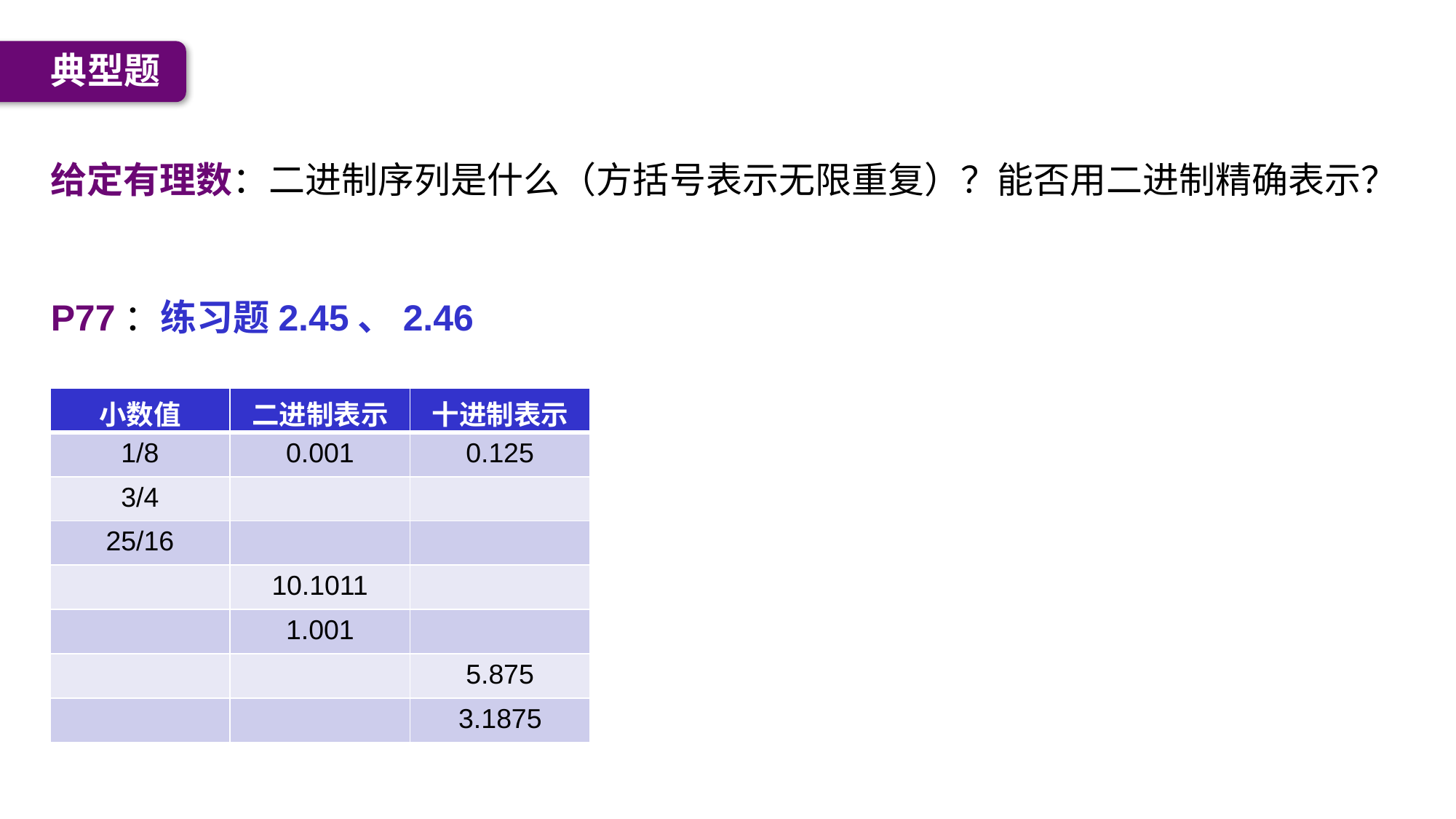

典型题

给定有理数：二进制序列是什么（方括号表示无限重复）？能否用二进制精确表示？
P77：练习题2.45、2.46
| 小数值 | 二进制表示 | 十进制表示 |
| --- | --- | --- |
| 1/8 | 0.001 | 0.125 |
| 3/4 |  |  |
| 25/16 |  |  |
|  | 10.1011 |  |
|  | 1.001 |  |
|  |  | 5.875 |
|  |  | 3.1875 |